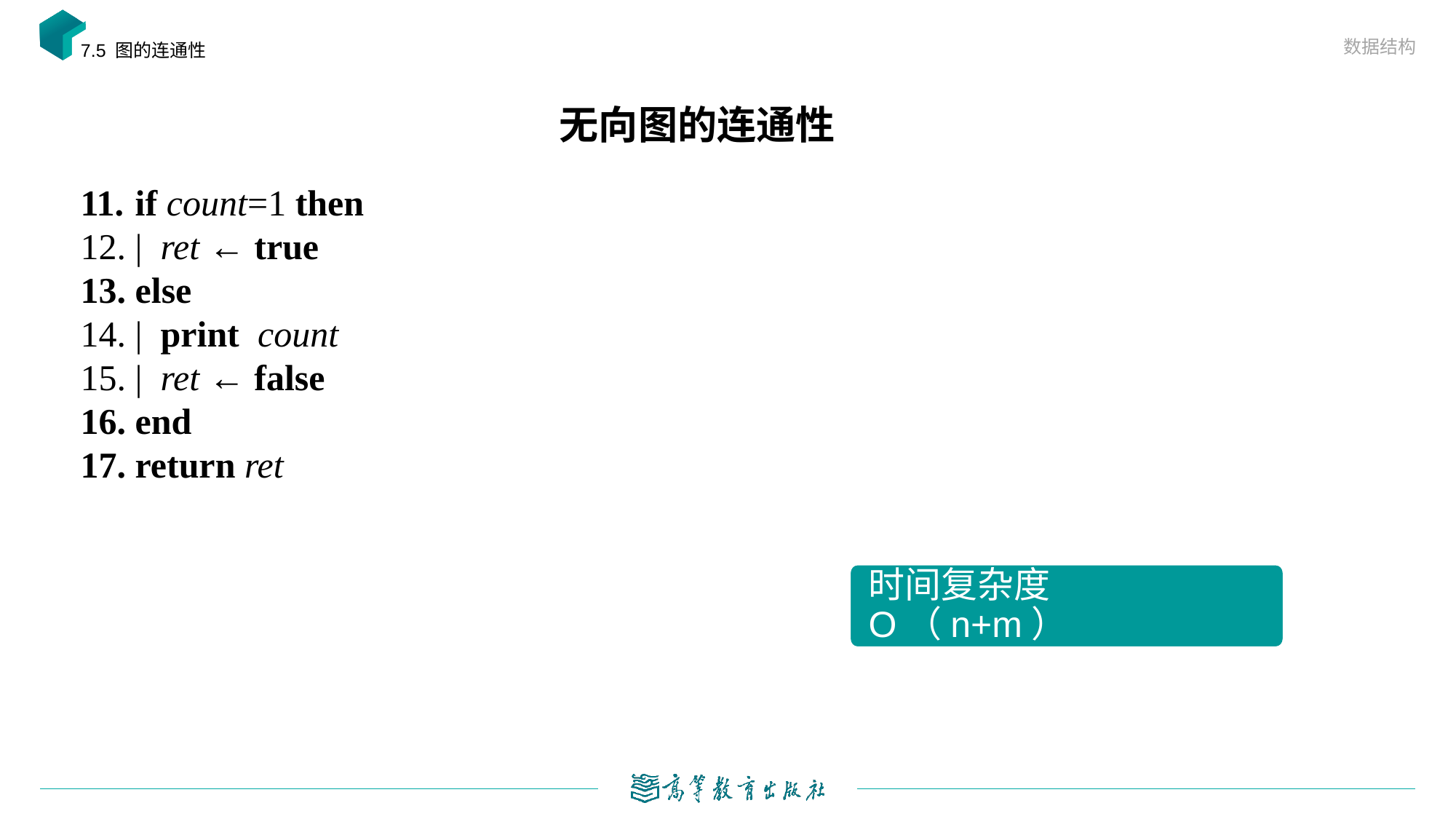

数据结构
7.5 图的连通性

# 无向图的连通性
if count=1 then
|  ret ← true
else
|  print  count
|  ret ← false
end
return ret
时间复杂度 O（n+m）